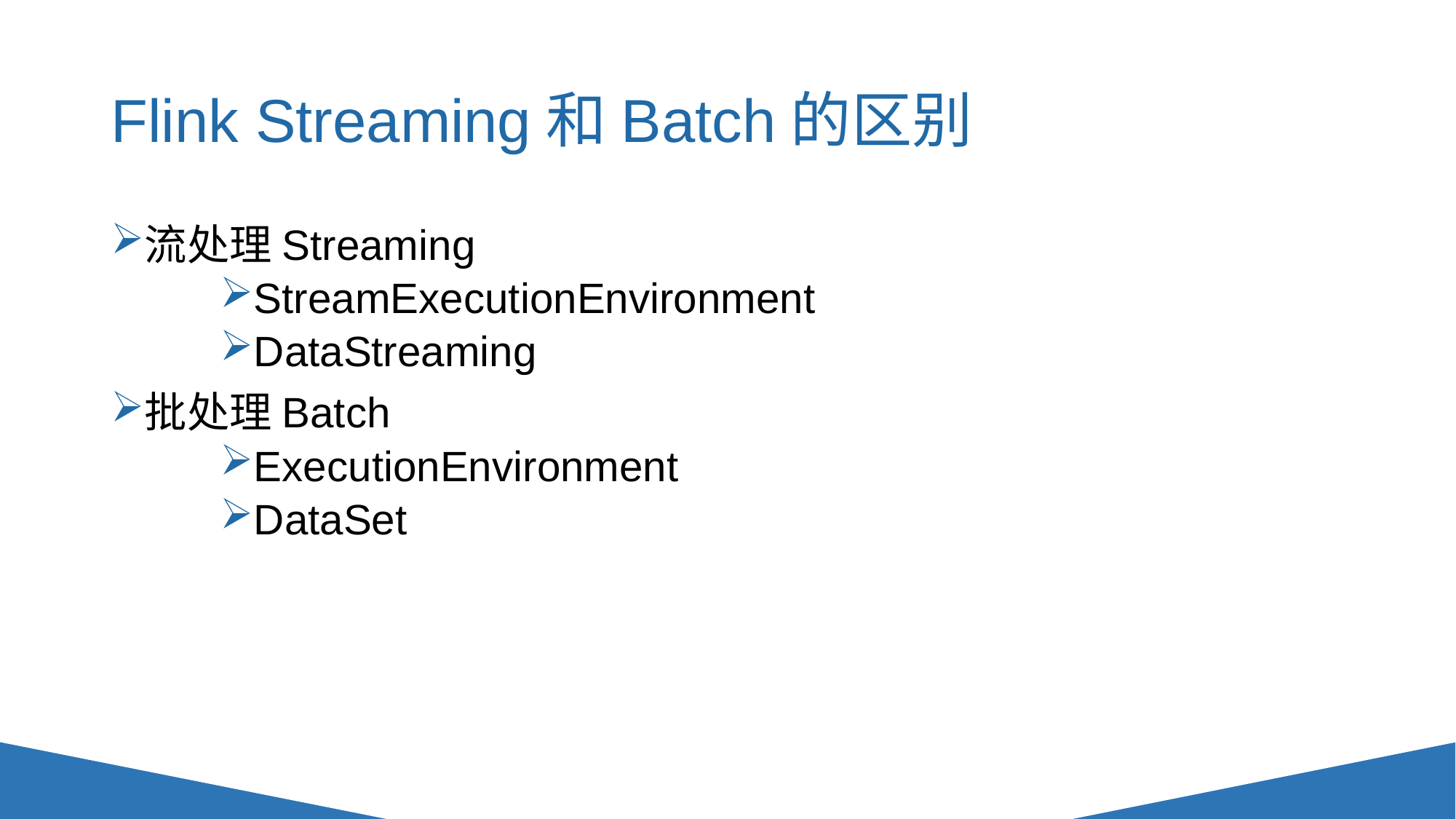

# Flink Streaming和Batch的区别
流处理Streaming
StreamExecutionEnvironment
DataStreaming
批处理Batch
ExecutionEnvironment
DataSet